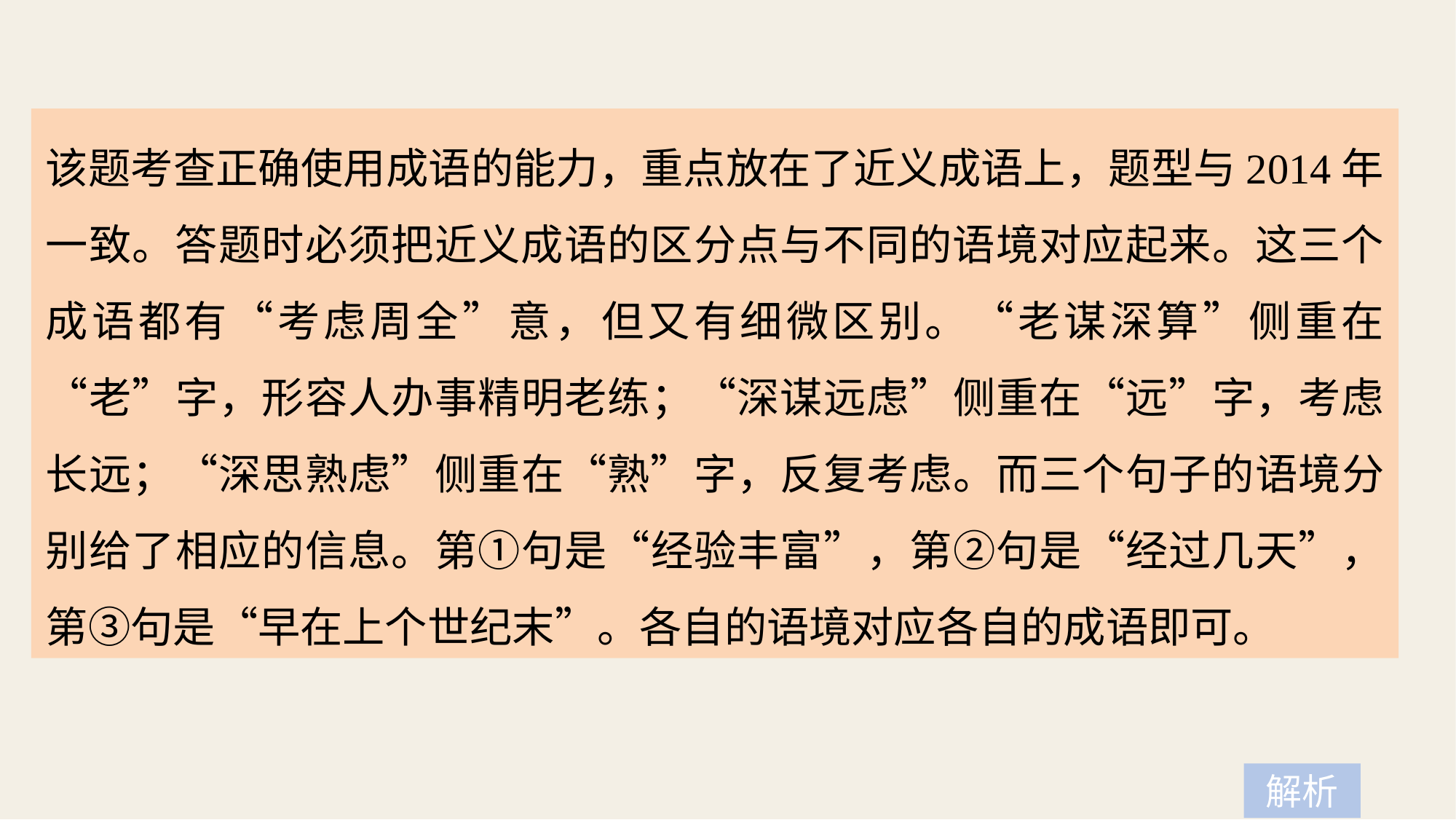

该题考查正确使用成语的能力，重点放在了近义成语上，题型与2014年一致。答题时必须把近义成语的区分点与不同的语境对应起来。这三个成语都有“考虑周全”意，但又有细微区别。“老谋深算”侧重在“老”字，形容人办事精明老练；“深谋远虑”侧重在“远”字，考虑长远；“深思熟虑”侧重在“熟”字，反复考虑。而三个句子的语境分别给了相应的信息。第①句是“经验丰富”，第②句是“经过几天”，第③句是“早在上个世纪末”。各自的语境对应各自的成语即可。
解析